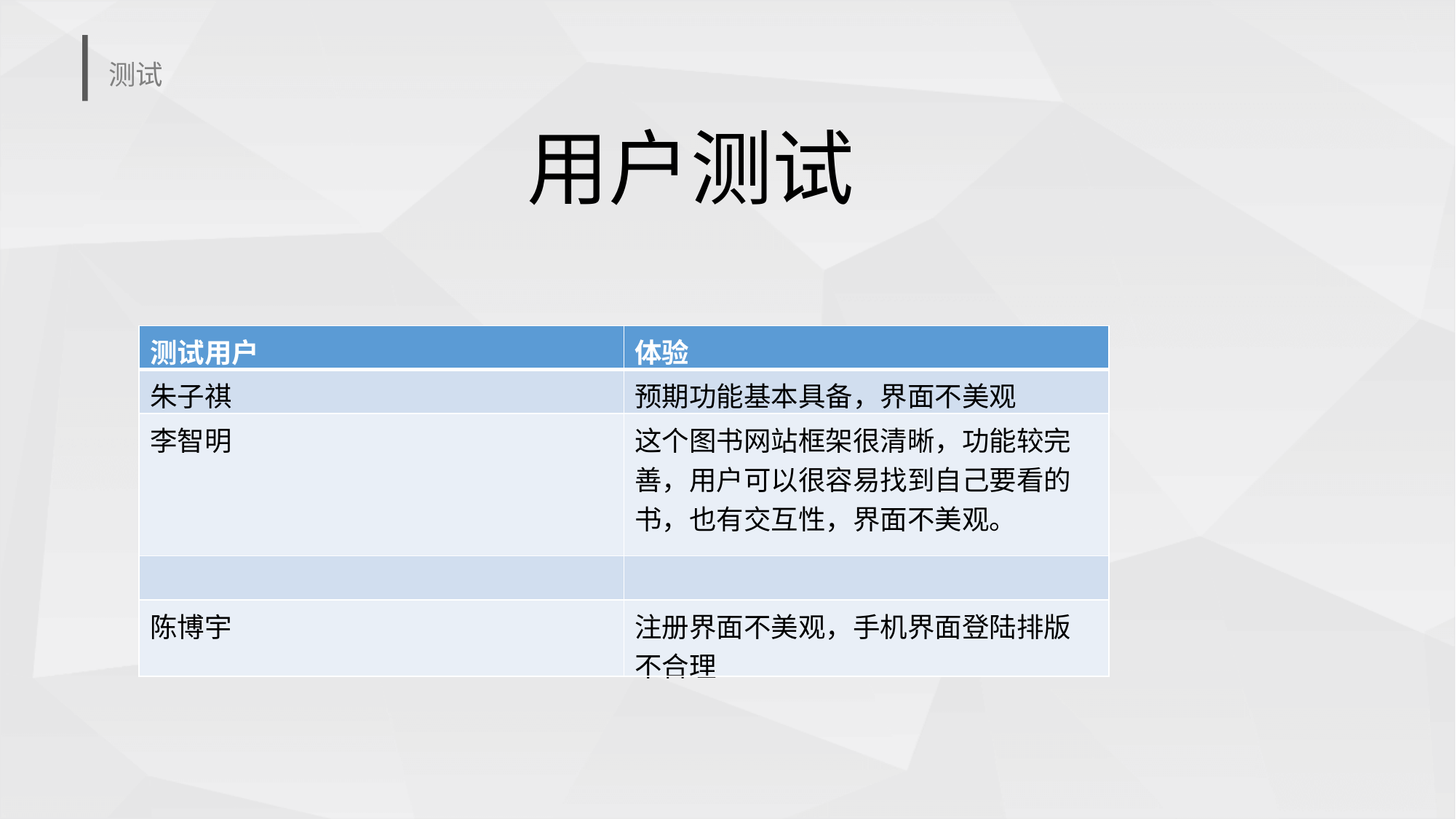

# 测试
用户测试
| 测试用户 | 体验 |
| --- | --- |
| 朱子祺 | 预期功能基本具备，界面不美观 |
| 李智明 | 这个图书网站框架很清晰，功能较完善，用户可以很容易找到自己要看的书，也有交互性，界面不美观。 |
|  |  |
| 陈博宇 | 注册界面不美观，手机界面登陆排版不合理 |